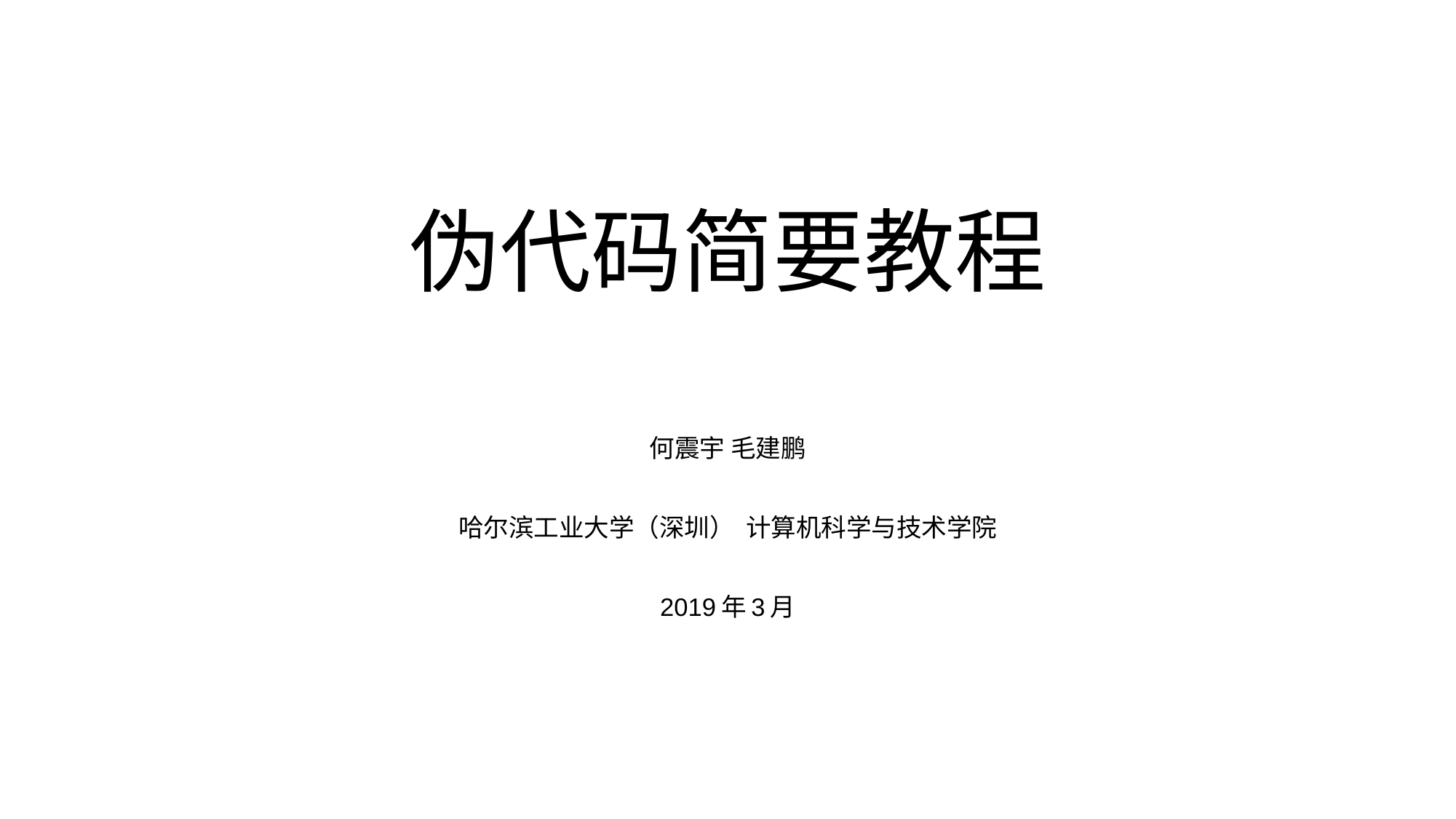

# 伪代码简要教程
何震宇 毛建鹏

哈尔滨工业大学（深圳）  计算机科学与技术学院

2019年3月